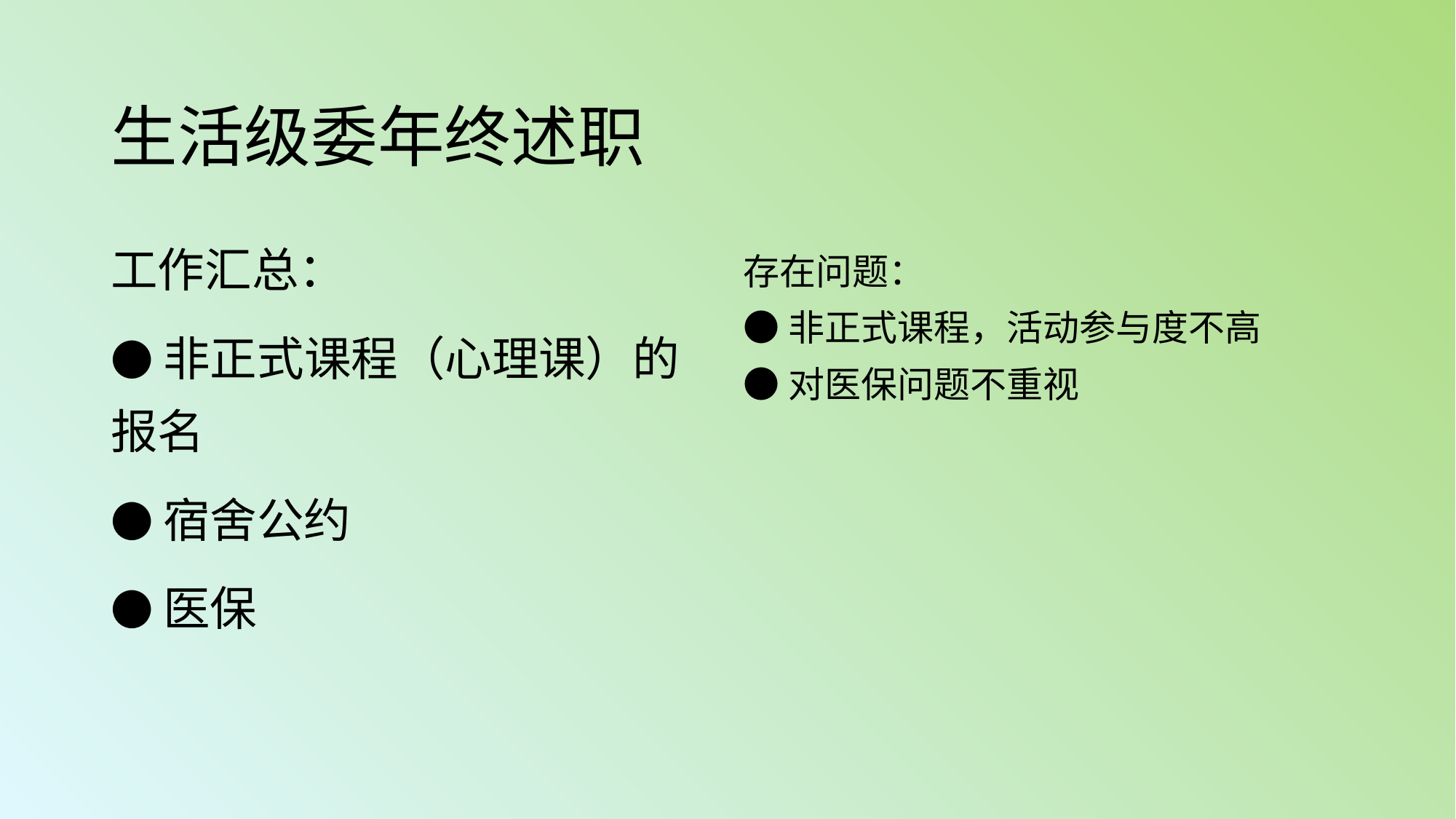

# 生活级委年终述职
工作汇总：
●非正式课程（心理课）的报名
●宿舍公约
●医保

存在问题：
●非正式课程，活动参与度不高
●对医保问题不重视